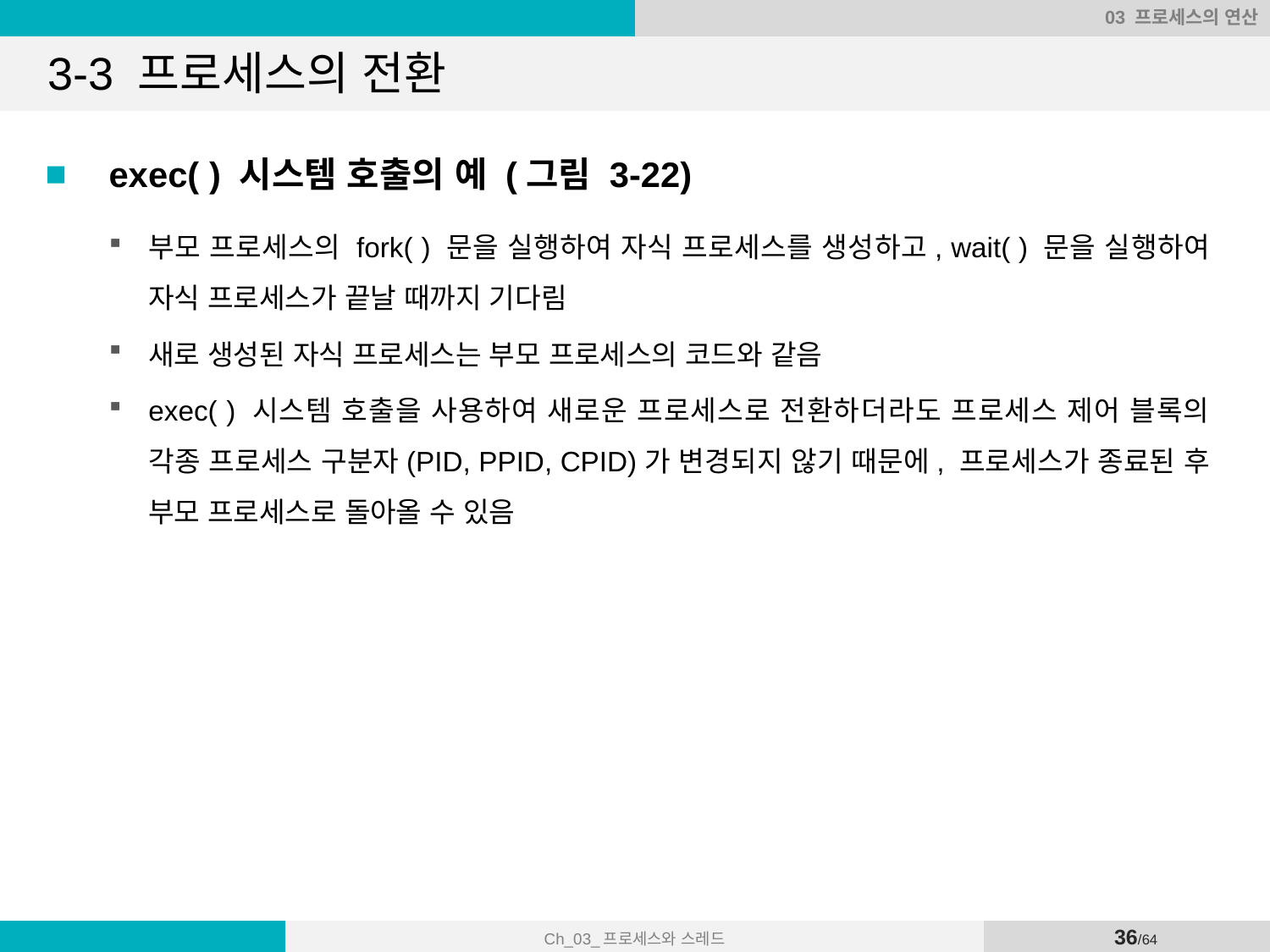

03 프로세스의 연산
# 3-3 프로세스의 전환
exec( ) 시스템 호출의 예 (그림 3-22)

부모 프로세스의 fork( ) 문을 실행하여 자식 프로세스를 생성하고, wait( ) 문을 실행하여 자식 프로세스가 끝날 때까지 기다림
새로 생성된 자식 프로세스는 부모 프로세스의 코드와 같음
exec( ) 시스템 호출을 사용하여 새로운 프로세스로 전환하더라도 프로세스 제어 블록의 각종 프로세스 구분자(PID, PPID, CPID)가 변경되지 않기 때문에, 프로세스가 종료된 후 부모 프로세스로 돌아올 수 있음